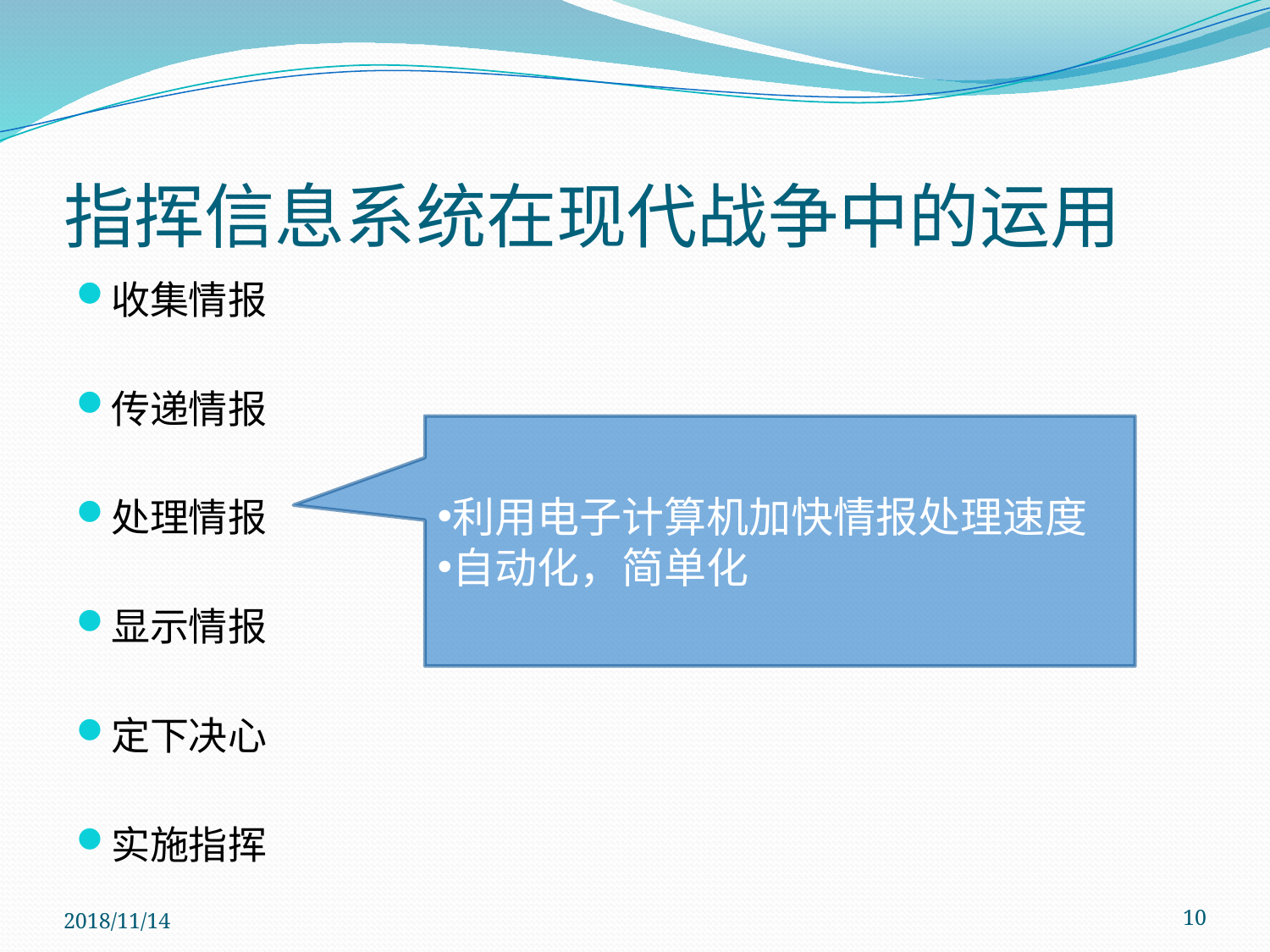

# 指挥信息系统在现代战争中的运用
收集情报

传递情报

处理情报

显示情报

定下决心

实施指挥
利用电子计算机加快情报处理速度
自动化，简单化
2018/11/14
10